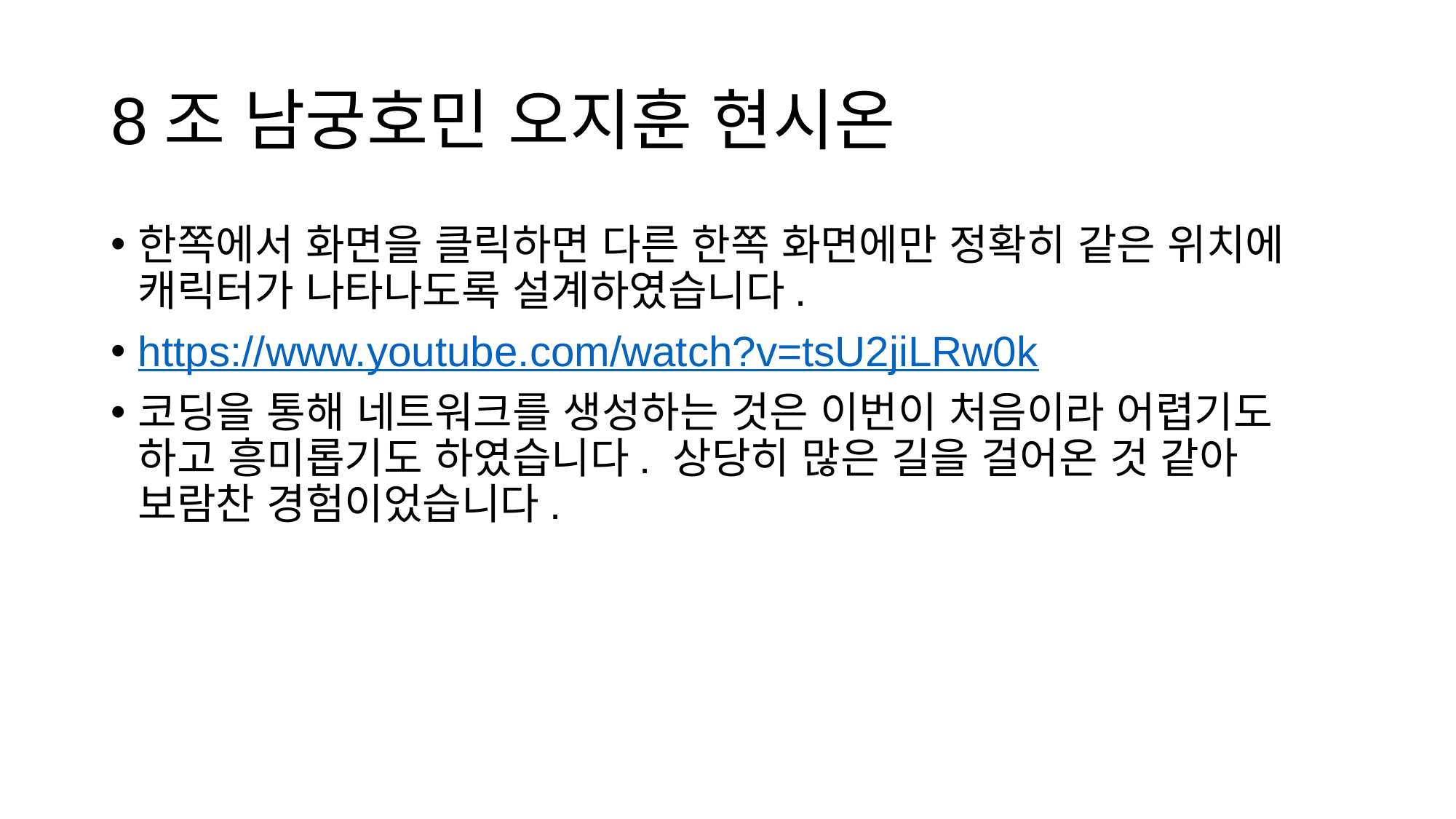

# 8조 남궁호민 오지훈 현시온
한쪽에서 화면을 클릭하면 다른 한쪽 화면에만 정확히 같은 위치에 캐릭터가 나타나도록 설계하였습니다.
https://www.youtube.com/watch?v=tsU2jiLRw0k
코딩을 통해 네트워크를 생성하는 것은 이번이 처음이라 어렵기도 하고 흥미롭기도 하였습니다. 상당히 많은 길을 걸어온 것 같아 보람찬 경험이었습니다.